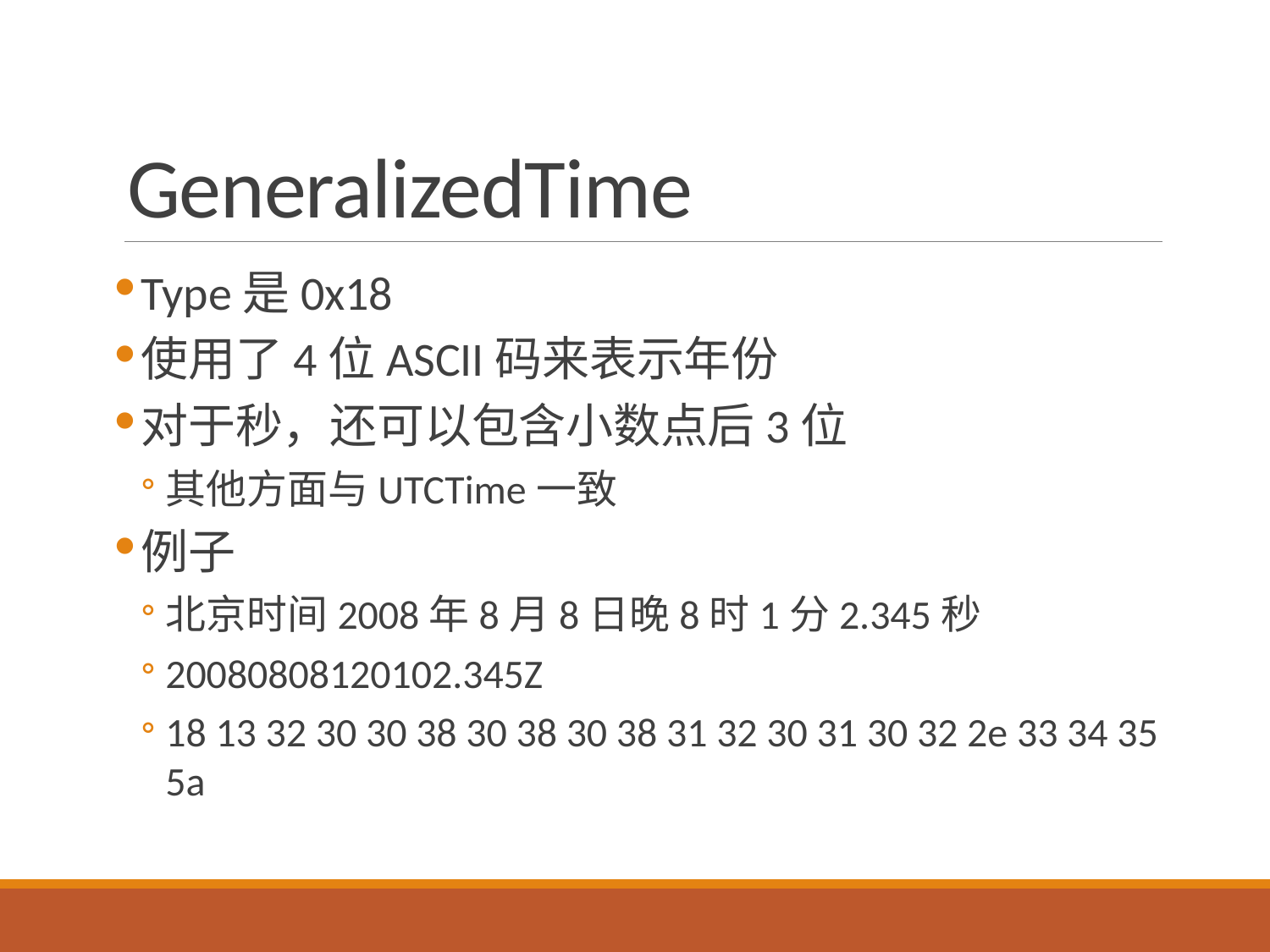

# GeneralizedTime
Type是0x18
使用了4位ASCII码来表示年份
对于秒，还可以包含小数点后3位
其他方面与UTCTime一致
例子
北京时间2008年8月8日晚8时1分2.345秒
20080808120102.345Z
18 13 32 30 30 38 30 38 30 38 31 32 30 31 30 32 2e 33 34 35 5a

67